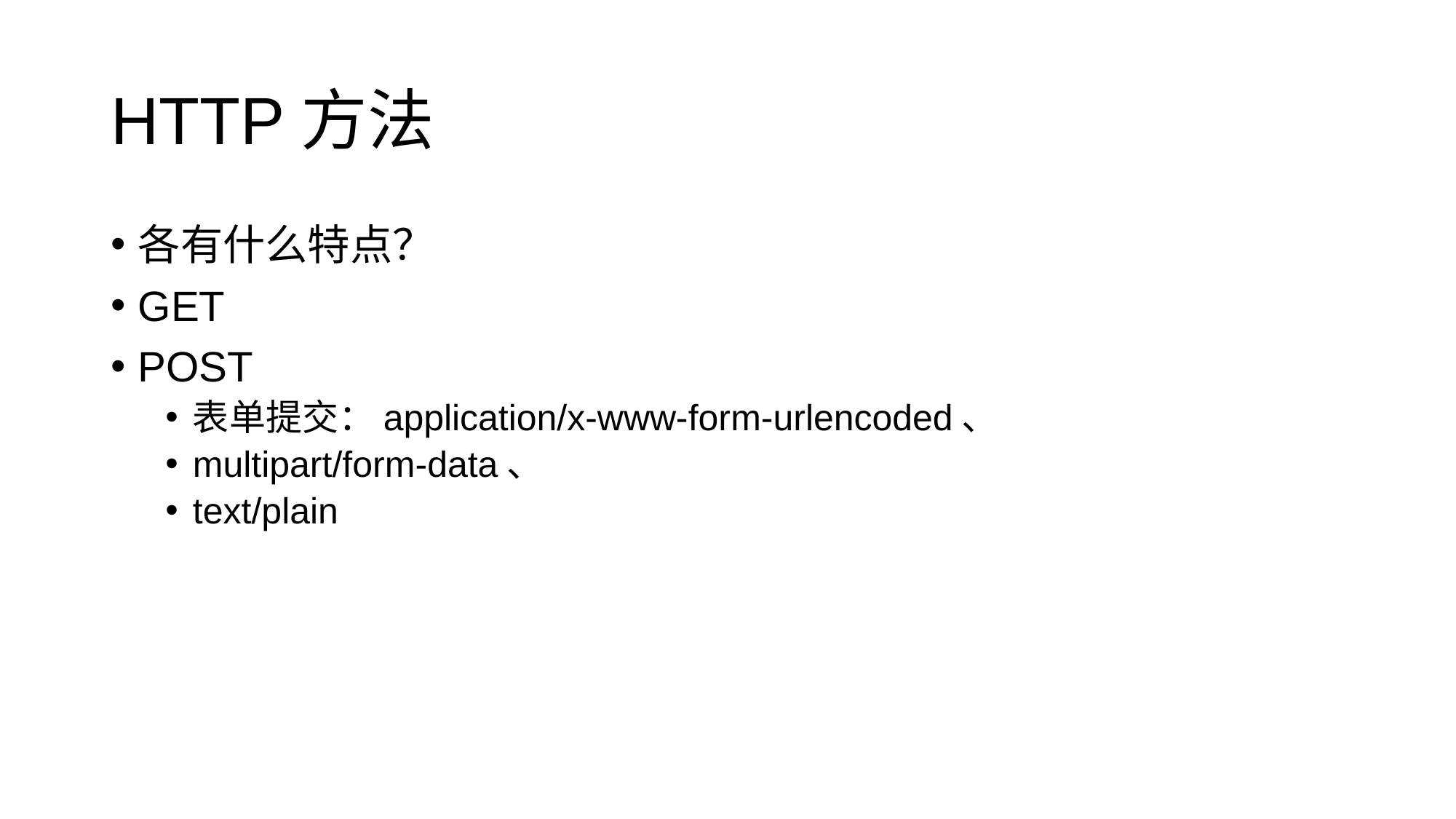

# HTTP方法
各有什么特点？
GET
POST
表单提交：application/x-www-form-urlencoded、
multipart/form-data、
text/plain